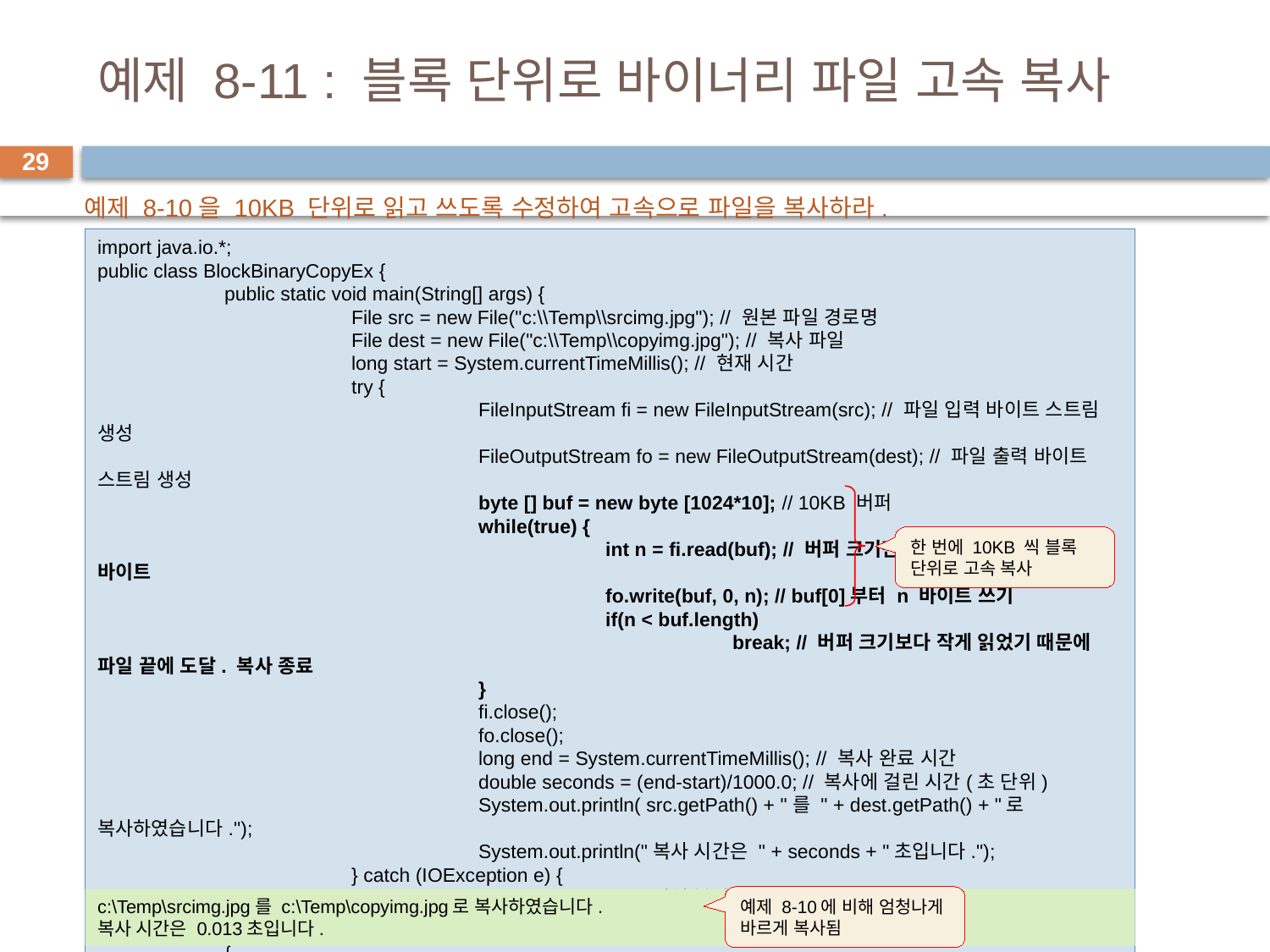

# 예제 8-11 : 블록 단위로 바이너리 파일 고속 복사
29
예제 8-10을 10KB 단위로 읽고 쓰도록 수정하여 고속으로 파일을 복사하라.
import java.io.*;
public class BlockBinaryCopyEx {
	public static void main(String[] args) {
		File src = new File("c:\\Temp\\srcimg.jpg"); // 원본 파일 경로명
		File dest = new File("c:\\Temp\\copyimg.jpg"); // 복사 파일
		long start = System.currentTimeMillis(); // 현재 시간
		try {
			FileInputStream fi = new FileInputStream(src); // 파일 입력 바이트 스트림 생성
			FileOutputStream fo = new FileOutputStream(dest); // 파일 출력 바이트 스트림 생성
			byte [] buf = new byte [1024*10]; // 10KB 버퍼
			while(true) {
				int n = fi.read(buf); // 버퍼 크기만큼 읽기. n은 실제 읽은 바이트
				fo.write(buf, 0, n); // buf[0]부터 n 바이트 쓰기
				if(n < buf.length)
					break; // 버퍼 크기보다 작게 읽었기 때문에 파일 끝에 도달. 복사 종료
			}
			fi.close();
			fo.close();
			long end = System.currentTimeMillis(); // 복사 완료 시간
			double seconds = (end-start)/1000.0; // 복사에 걸린 시간(초 단위)
			System.out.println( src.getPath() + "를 " + dest.getPath() + "로 복사하였습니다.");
			System.out.println("복사 시간은 " + seconds + "초입니다.");
		} catch (IOException e) {
			System.out.println("파일 복사 오류");
		}
	}
}

한 번에 10KB 씩 블록 단위로 고속 복사
예제 8-10에 비해 엄청나게 바르게 복사됨
c:\Temp\srcimg.jpg를 c:\Temp\copyimg.jpg로 복사하였습니다.
복사 시간은 0.013초입니다.